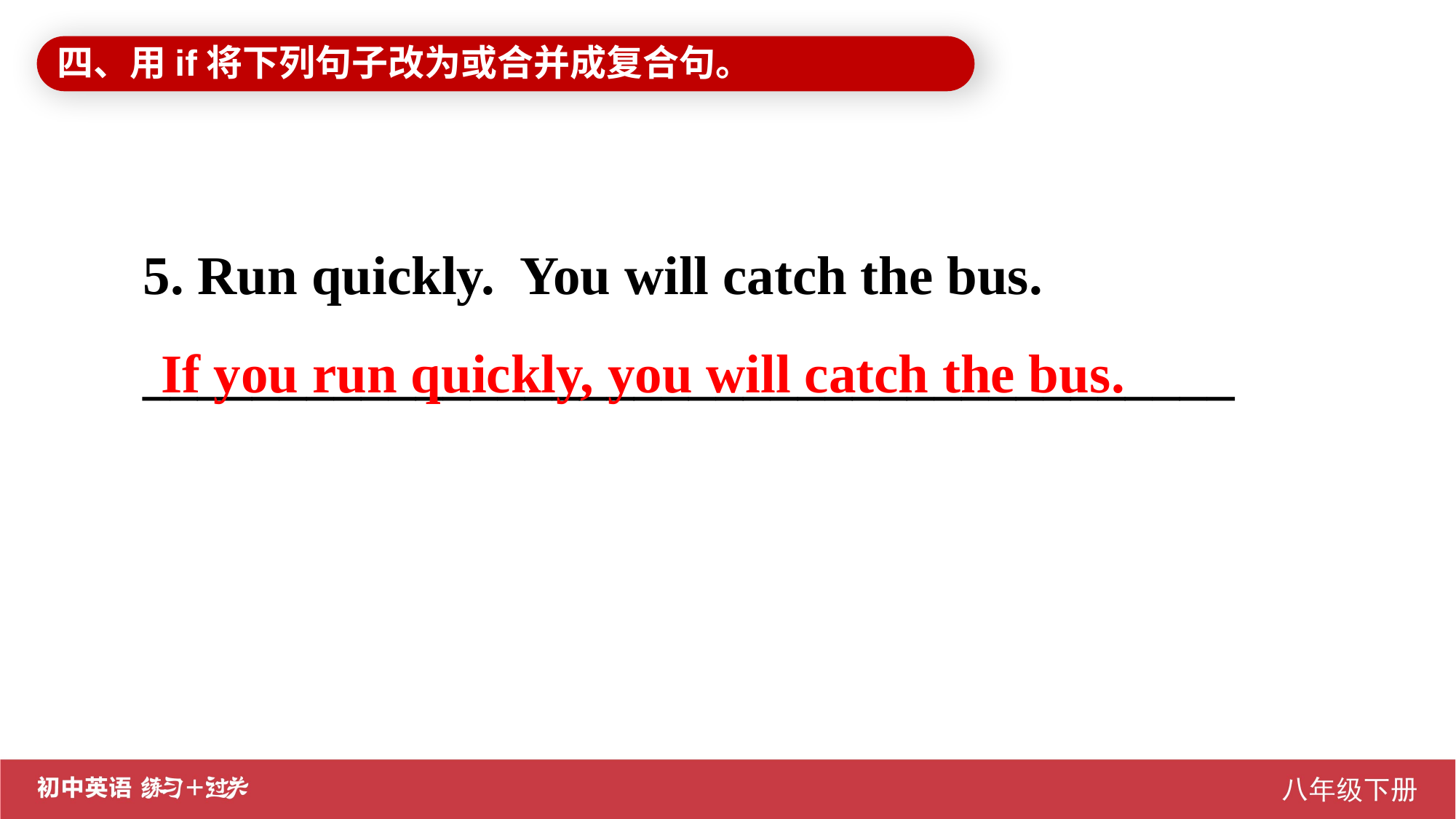

四、用if将下列句子改为或合并成复合句。

5. Run quickly.  You will catch the bus.
________________________________________

If you run quickly, you will catch the bus.